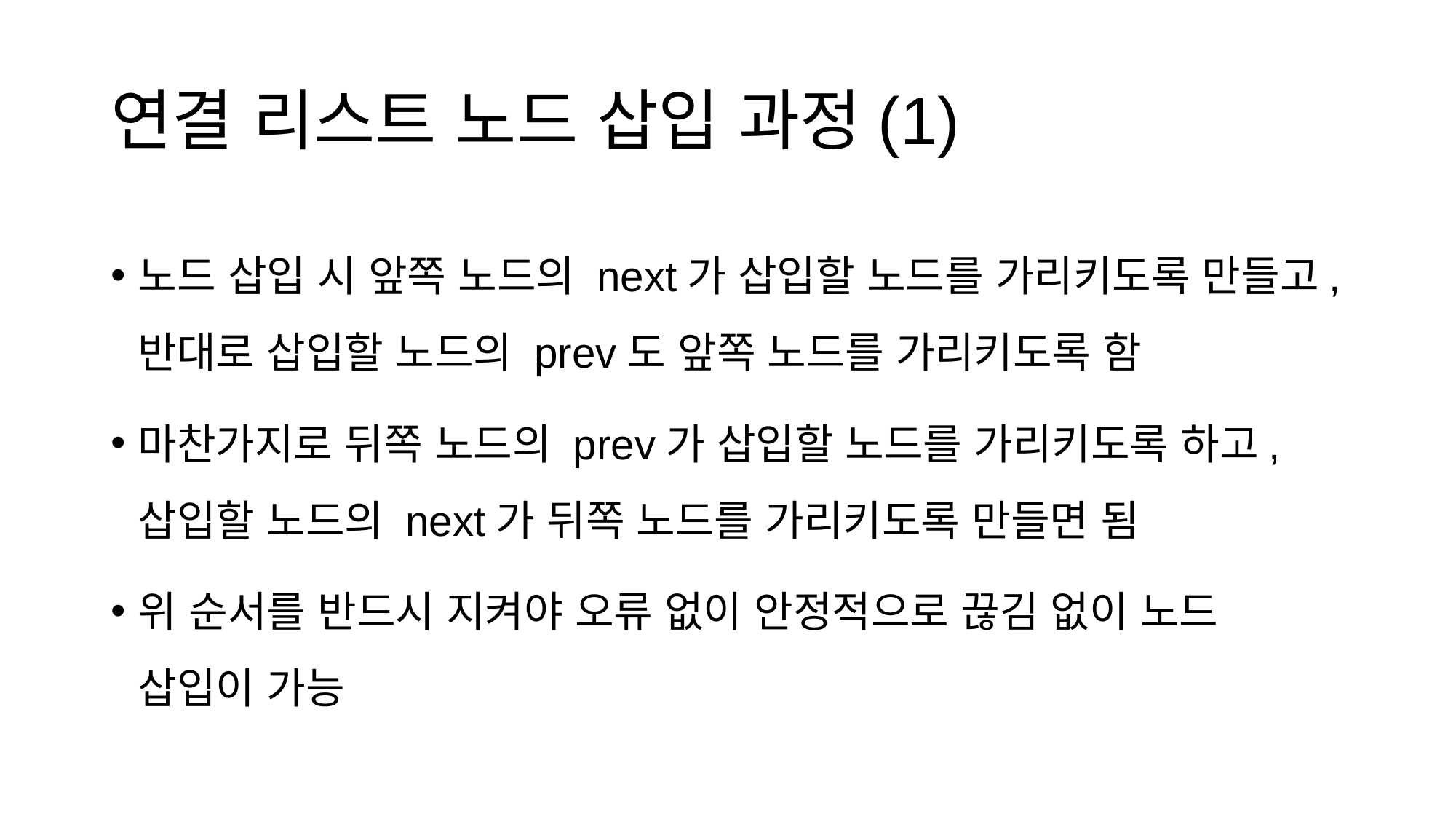

# 연결 리스트 노드 삽입 과정(1)
노드 삽입 시 앞쪽 노드의 next가 삽입할 노드를 가리키도록 만들고, 반대로 삽입할 노드의 prev도 앞쪽 노드를 가리키도록 함
마찬가지로 뒤쪽 노드의 prev가 삽입할 노드를 가리키도록 하고, 삽입할 노드의 next가 뒤쪽 노드를 가리키도록 만들면 됨
위 순서를 반드시 지켜야 오류 없이 안정적으로 끊김 없이 노드 삽입이 가능